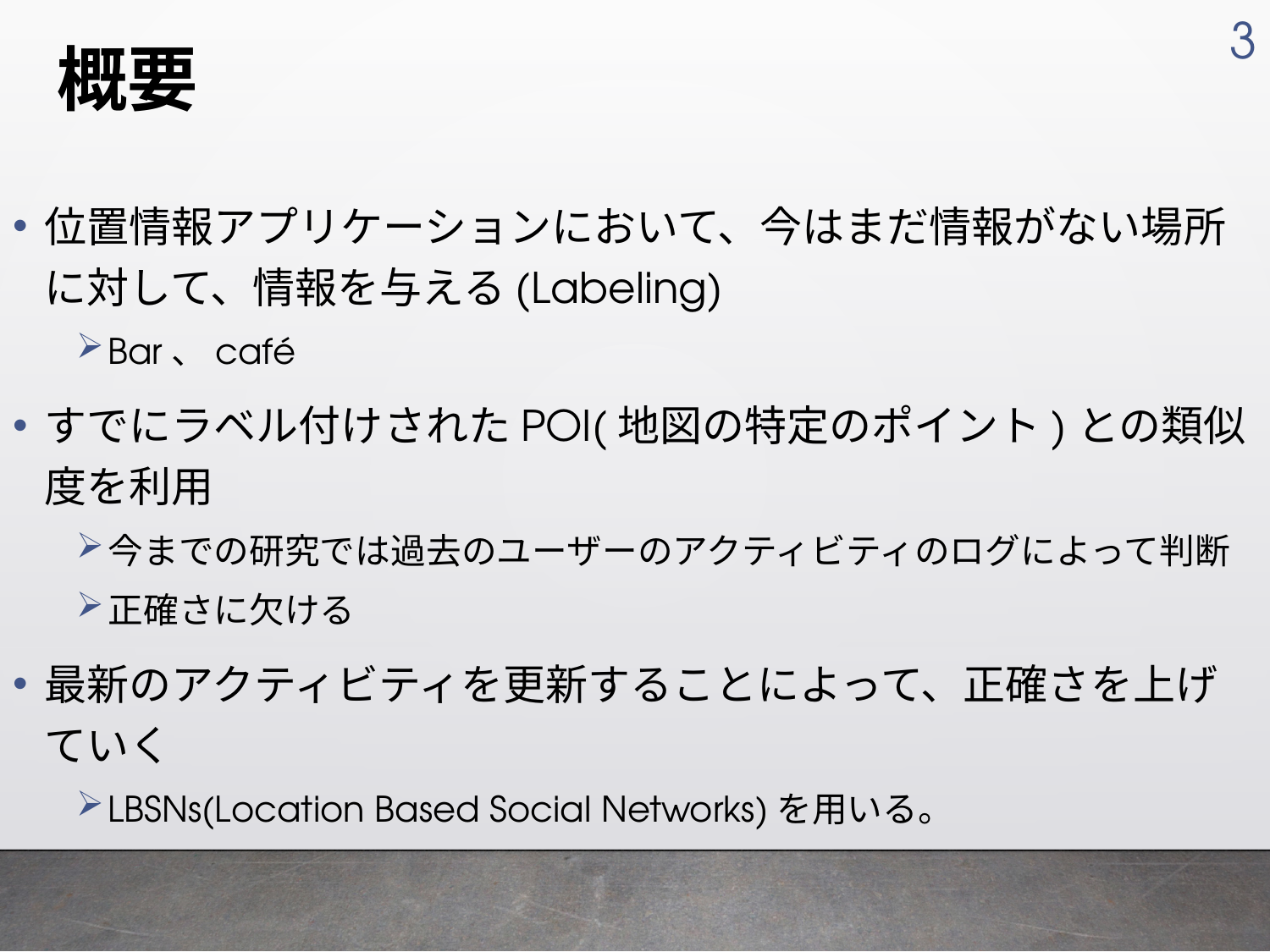

3
# 概要
位置情報アプリケーションにおいて、今はまだ情報がない場所に対して、情報を与える(Labeling)
Bar、café
すでにラベル付けされたPOI(地図の特定のポイント)との類似度を利用
今までの研究では過去のユーザーのアクティビティのログによって判断
正確さに欠ける
最新のアクティビティを更新することによって、正確さを上げていく
LBSNs(Location Based Social Networks)を用いる。